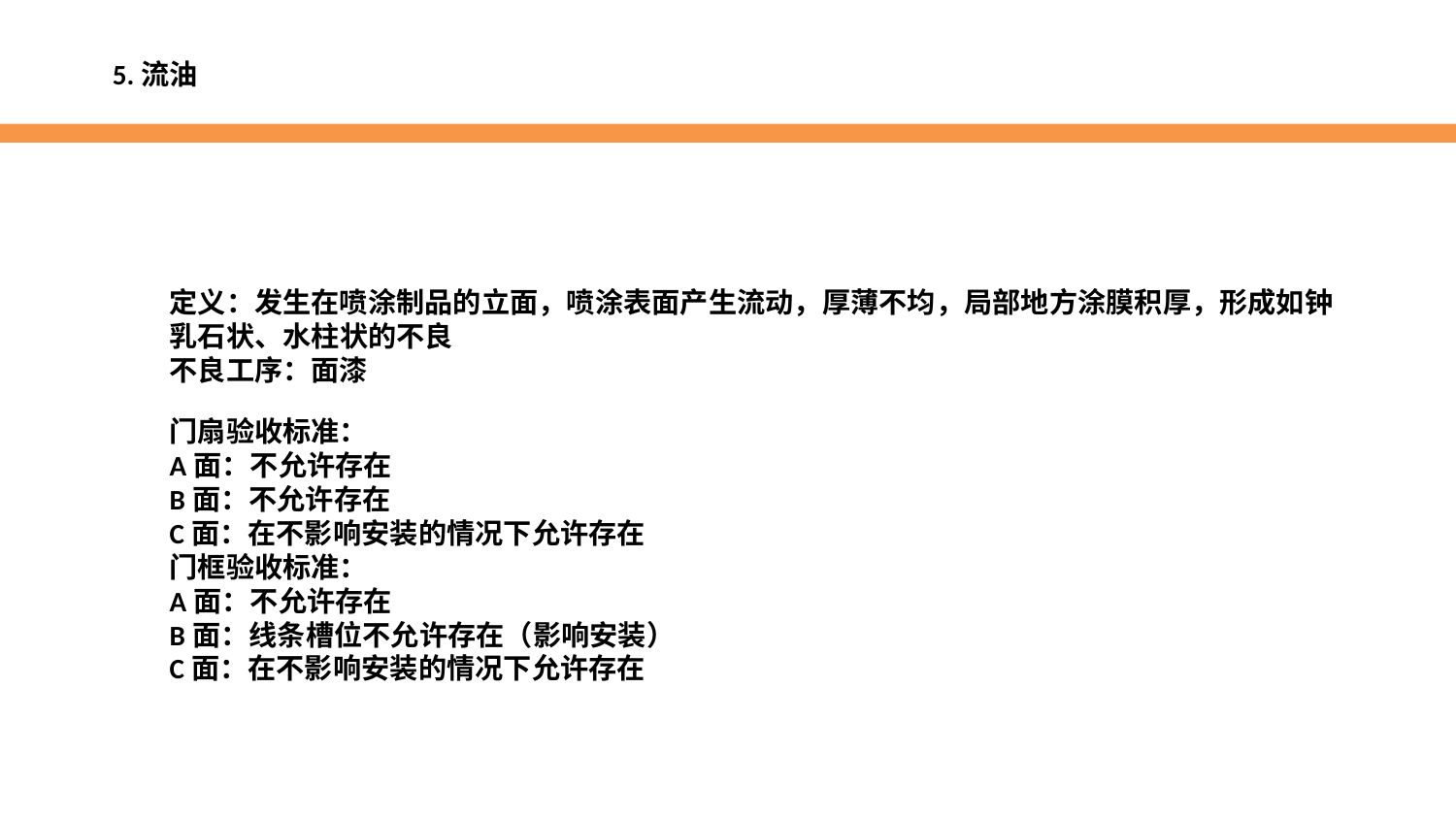

5.流油
定义：发生在喷涂制品的立面，喷涂表面产生流动，厚薄不均，局部地方涂膜积厚，形成如钟乳石状、水柱状的不良
不良工序：面漆
门扇验收标准：
A面：不允许存在
B面：不允许存在
C面：在不影响安装的情况下允许存在
门框验收标准：
A面：不允许存在
B面：线条槽位不允许存在（影响安装）
C面：在不影响安装的情况下允许存在